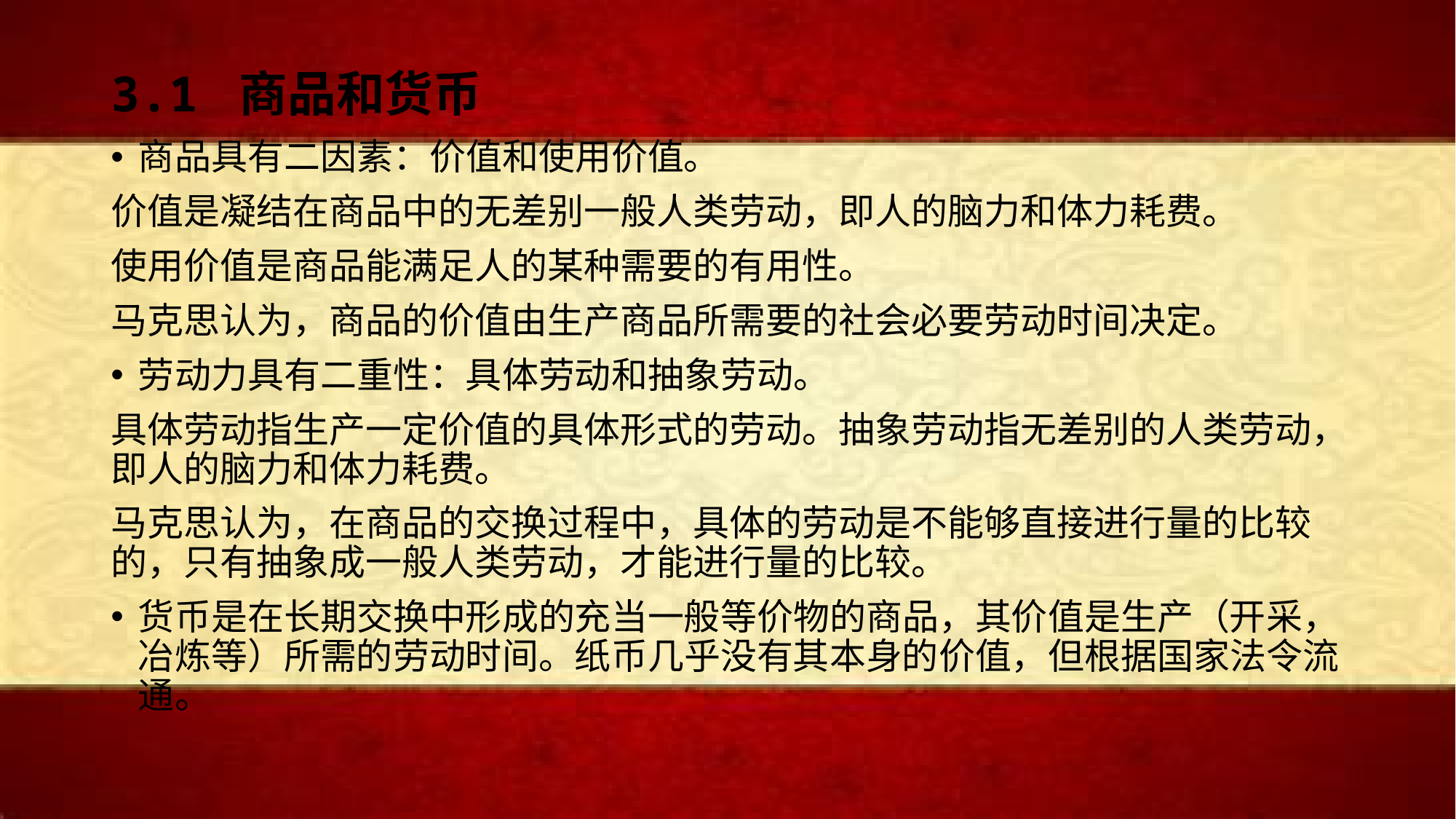

# 3.1 商品和货币
商品具有二因素：价值和使用价值。
价值是凝结在商品中的无差别一般人类劳动，即人的脑力和体力耗费。
使用价值是商品能满足人的某种需要的有用性。
马克思认为，商品的价值由生产商品所需要的社会必要劳动时间决定。
劳动力具有二重性：具体劳动和抽象劳动。
具体劳动指生产一定价值的具体形式的劳动。抽象劳动指无差别的人类劳动，即人的脑力和体力耗费。
马克思认为，在商品的交换过程中，具体的劳动是不能够直接进行量的比较的，只有抽象成一般人类劳动，才能进行量的比较。
货币是在长期交换中形成的充当一般等价物的商品，其价值是生产（开采，冶炼等）所需的劳动时间。纸币几乎没有其本身的价值，但根据国家法令流通。